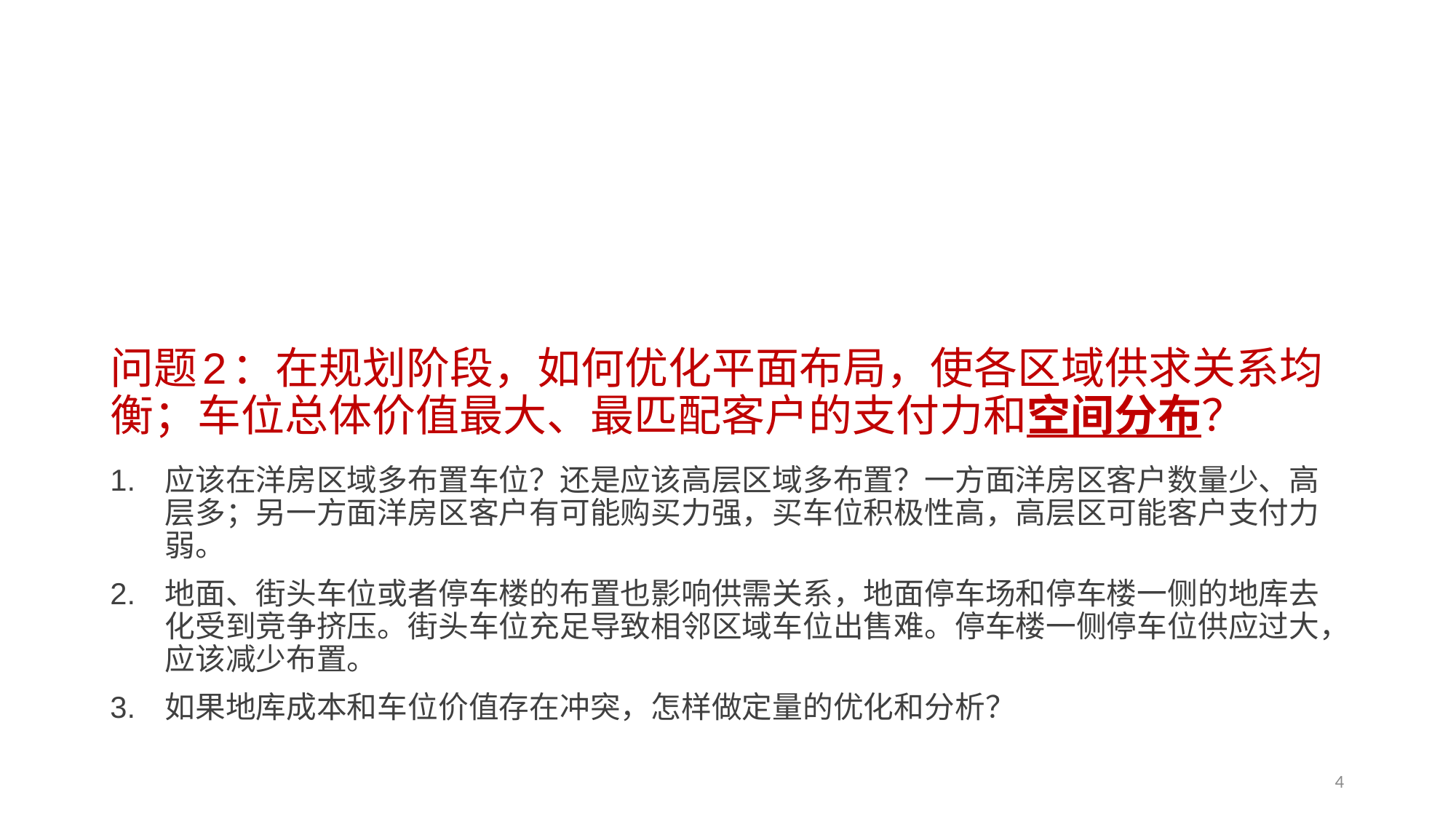

# 问题2：在规划阶段，如何优化平面布局，使各区域供求关系均衡；车位总体价值最大、最匹配客户的支付力和空间分布？
应该在洋房区域多布置车位？还是应该高层区域多布置？一方面洋房区客户数量少、高层多；另一方面洋房区客户有可能购买力强，买车位积极性高，高层区可能客户支付力弱。
地面、街头车位或者停车楼的布置也影响供需关系，地面停车场和停车楼一侧的地库去化受到竞争挤压。街头车位充足导致相邻区域车位出售难。停车楼一侧停车位供应过大，应该减少布置。
如果地库成本和车位价值存在冲突，怎样做定量的优化和分析？